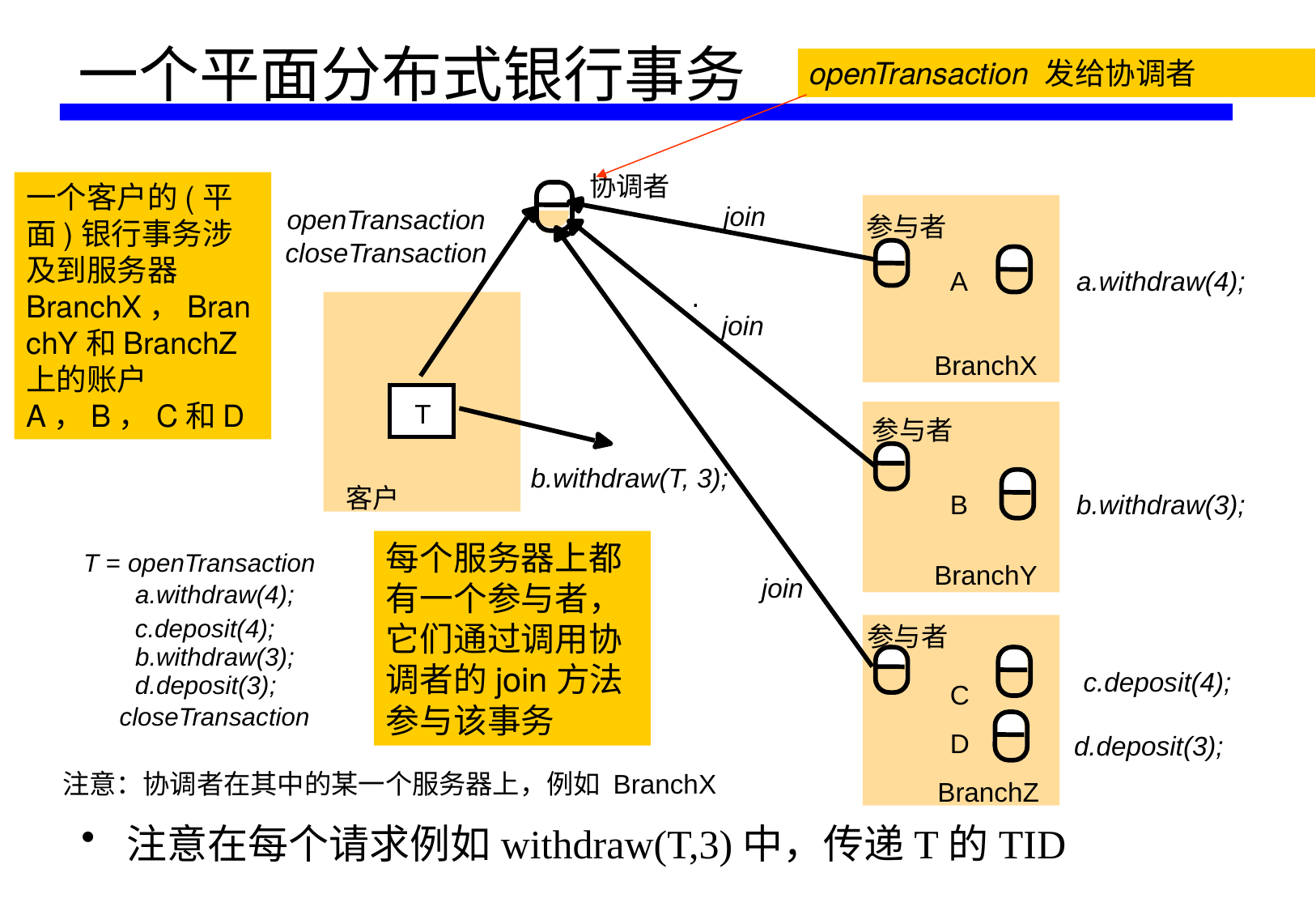

# 一个平面分布式银行事务
openTransaction 发给协调者

协调者

    join
openTransaction

参与者

closeTransaction

A
      a.withdraw(4);

.
.

    join
BranchX

T

参与者

      b.withdraw(T, 3);

客户
B
      b.withdraw(3);

T =
openTransaction
BranchY
    join
      a.withdraw(4);
      c.deposit(4);

参与者
      b.withdraw(3);

      c.deposit(4);

      d.deposit(3);

C
      closeTransaction

D
      d.deposit(3);

注意：协调者在其中的某一个服务器上，例如 BranchX
BranchZ
一个客户的(平面)银行事务涉及到服务器BranchX，BranchY和BranchZ上的账户A，B，C和D
每个服务器上都有一个参与者，它们通过调用协调者的join方法参与该事务
注意在每个请求例如withdraw(T,3)中，传递T的TID